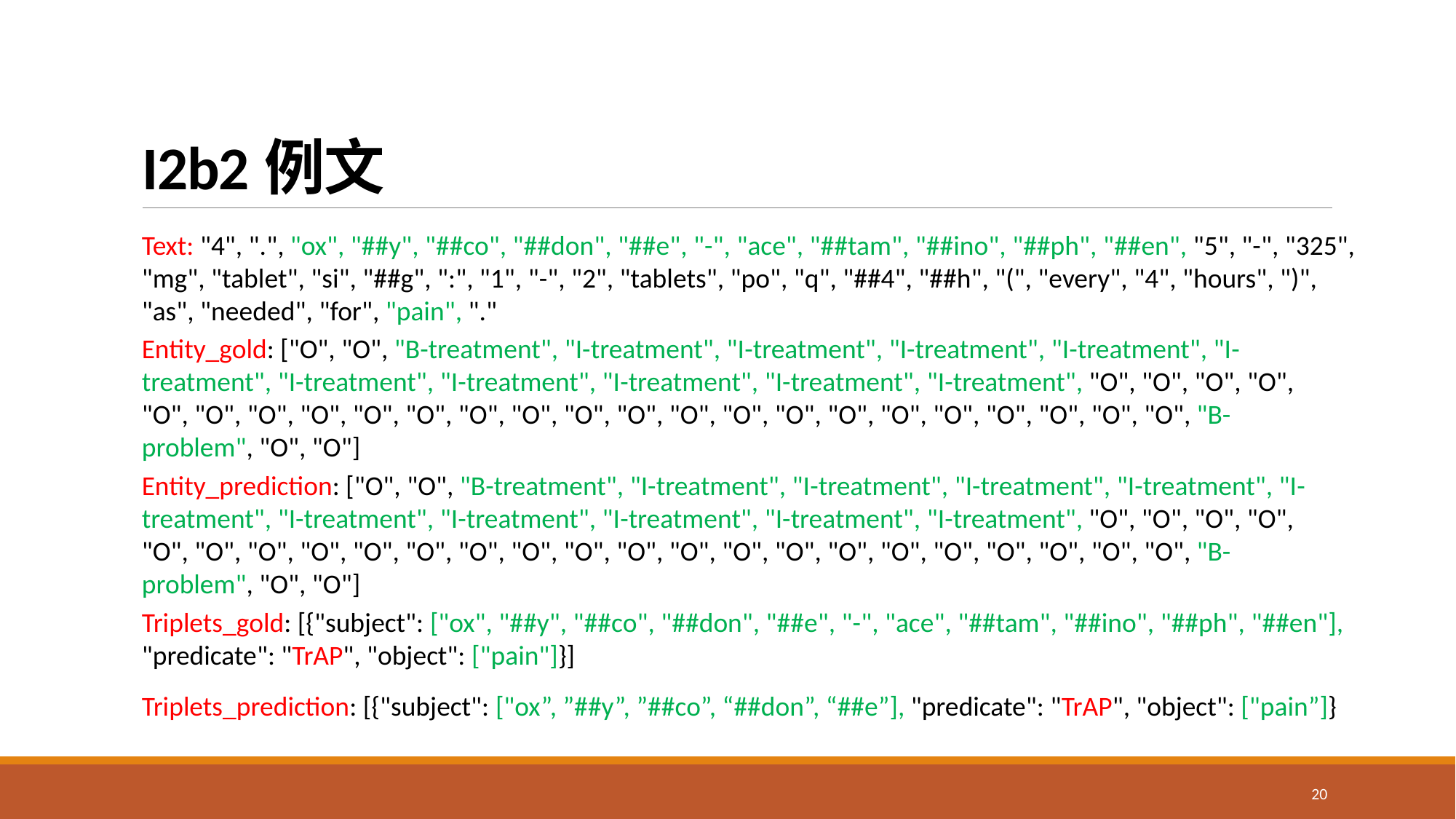

# I2b2例文
Text: "4", ".", "ox", "##y", "##co", "##don", "##e", "-", "ace", "##tam", "##ino", "##ph", "##en", "5", "-", "325", "mg", "tablet", "si", "##g", ":", "1", "-", "2", "tablets", "po", "q", "##4", "##h", "(", "every", "4", "hours", ")", "as", "needed", "for", "pain", "."
Entity_gold: ["O", "O", "B-treatment", "I-treatment", "I-treatment", "I-treatment", "I-treatment", "I-treatment", "I-treatment", "I-treatment", "I-treatment", "I-treatment", "I-treatment", "O", "O", "O", "O", "O", "O", "O", "O", "O", "O", "O", "O", "O", "O", "O", "O", "O", "O", "O", "O", "O", "O", "O", "O", "B-problem", "O", "O"]
Entity_prediction: ["O", "O", "B-treatment", "I-treatment", "I-treatment", "I-treatment", "I-treatment", "I-treatment", "I-treatment", "I-treatment", "I-treatment", "I-treatment", "I-treatment", "O", "O", "O", "O", "O", "O", "O", "O", "O", "O", "O", "O", "O", "O", "O", "O", "O", "O", "O", "O", "O", "O", "O", "O", "B-problem", "O", "O"]
Triplets_gold: [{"subject": ["ox", "##y", "##co", "##don", "##e", "-", "ace", "##tam", "##ino", "##ph", "##en"], "predicate": "TrAP", "object": ["pain"]}]
Triplets_prediction: [{"subject": ["ox”, ”##y”, ”##co”, “##don”, “##e”], "predicate": "TrAP", "object": ["pain”]}
20